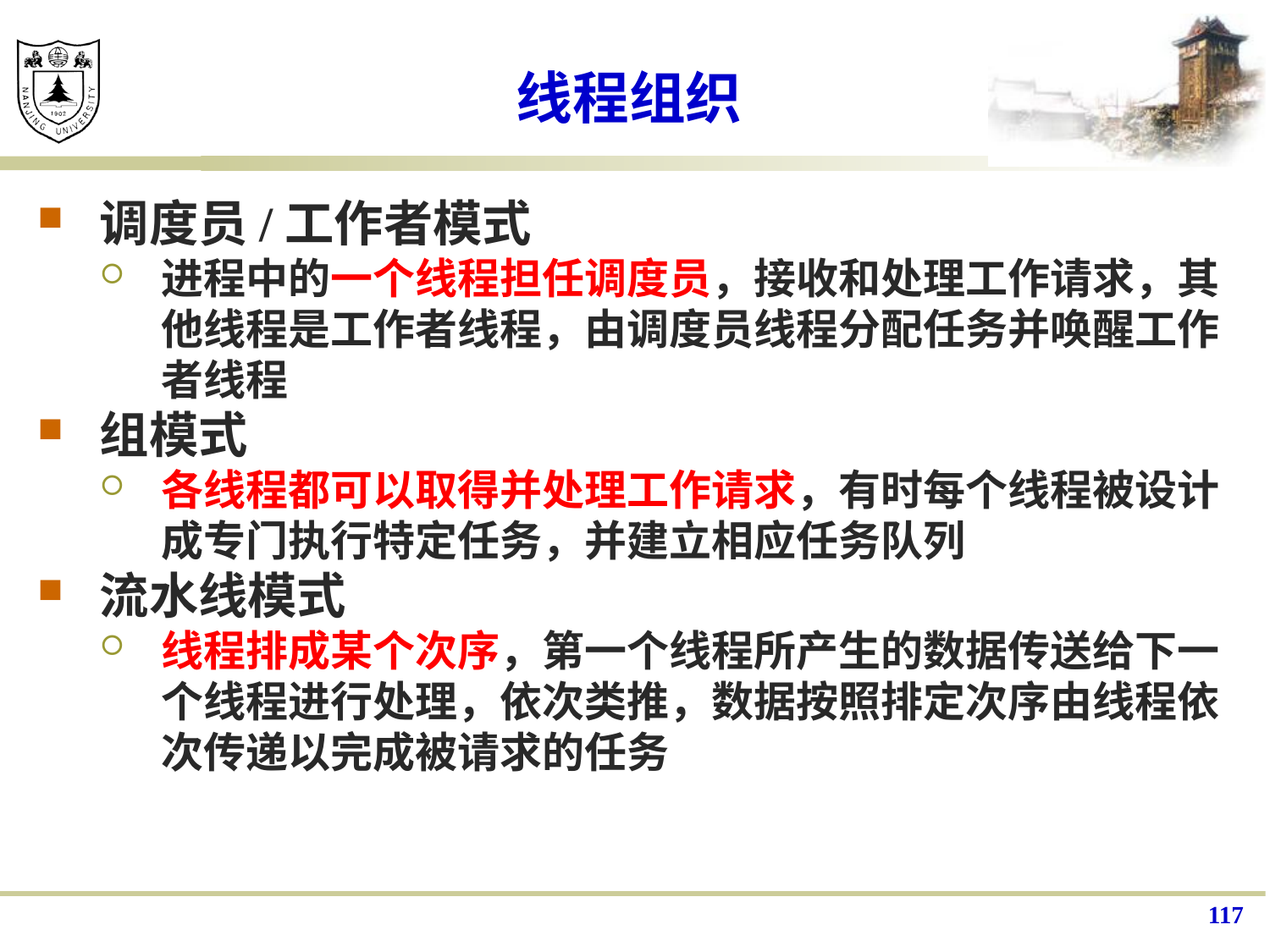

# 线程组织
调度员/工作者模式
进程中的一个线程担任调度员，接收和处理工作请求，其他线程是工作者线程，由调度员线程分配任务并唤醒工作者线程
组模式
各线程都可以取得并处理工作请求，有时每个线程被设计成专门执行特定任务，并建立相应任务队列
流水线模式
线程排成某个次序，第一个线程所产生的数据传送给下一个线程进行处理，依次类推，数据按照排定次序由线程依次传递以完成被请求的任务
117